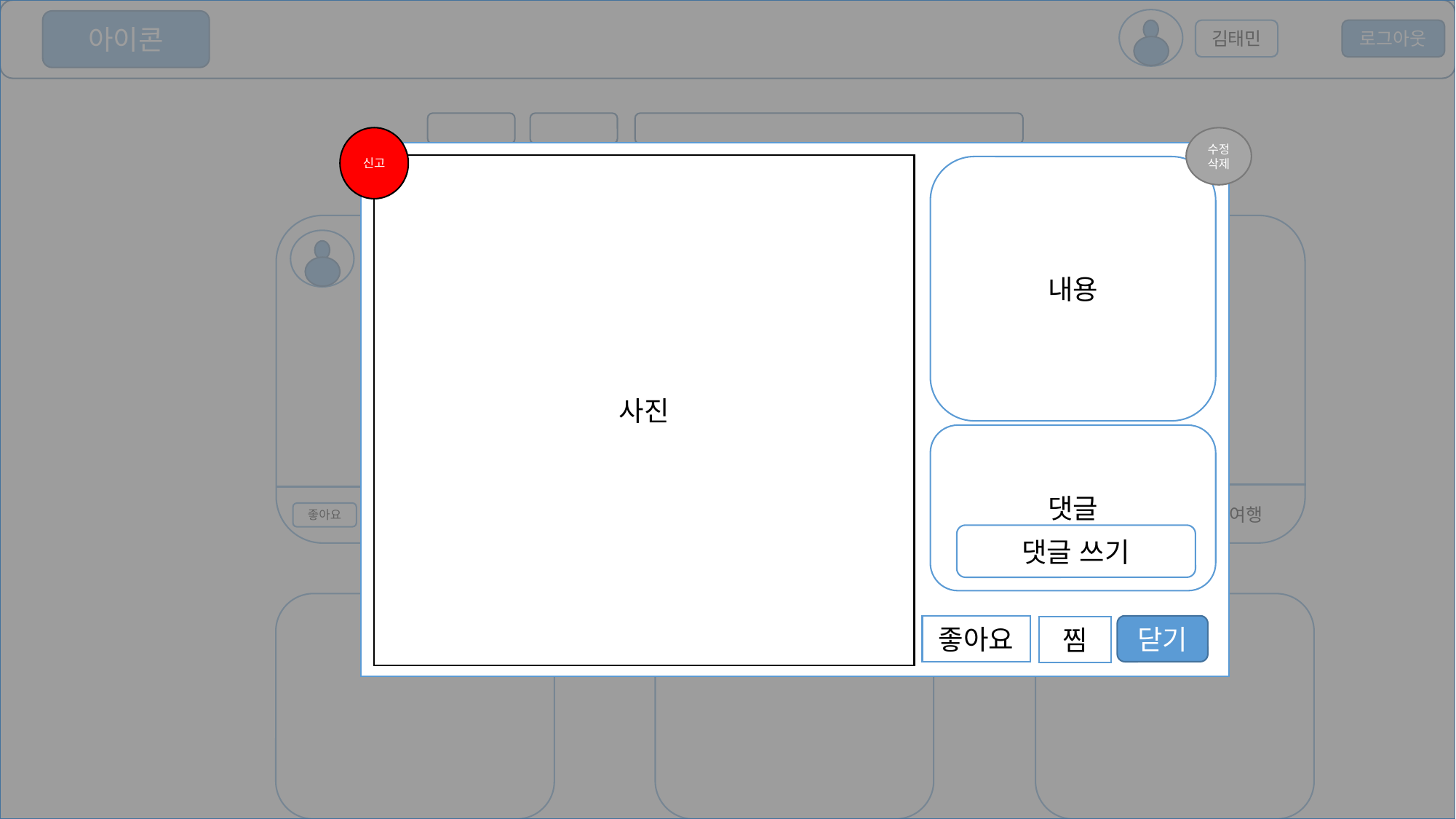

아이콘

로그아웃
김태민

신고
수정
삭제

사진
내용

김태민

김태민

김태민

댓글
# 제주도 #여행
# 제주도 #여행
# 제주도 #여행
좋아요
좋아요
좋아요
댓글 쓰기

좋아요
닫기
찜